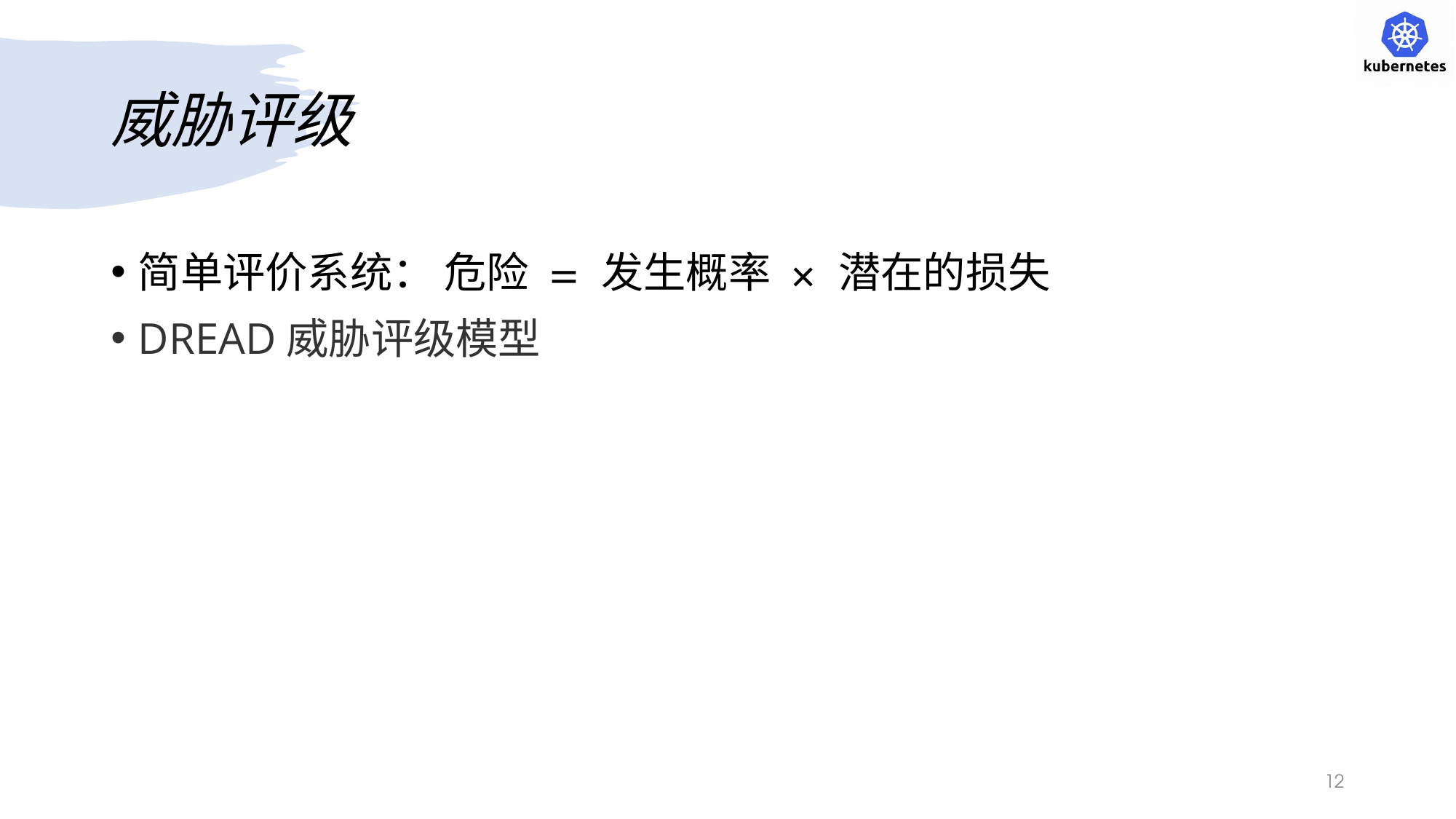

# 威胁评级
简单评价系统： 危险 = 发生概率 × 潜在的损失
DREAD威胁评级模型

12